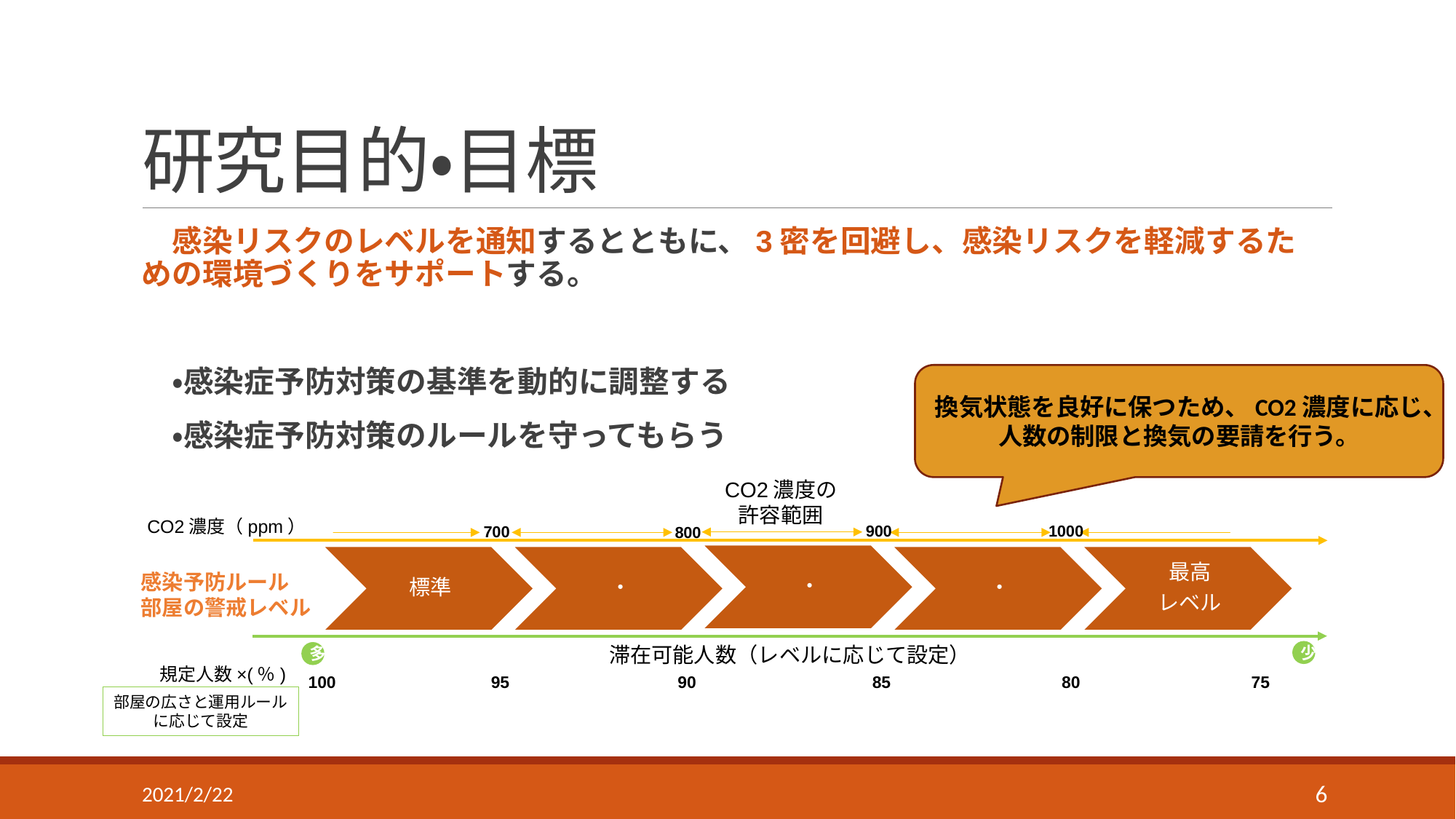

# 研究目的・目標
　感染リスクのレベルを通知するとともに、3密を回避し、感染リスクを軽減するための環境づくりをサポートする。

　・感染症予防対策の基準を動的に調整する
　・感染症予防対策のルールを守ってもらう

標準
・
・
・
最高
レベル
CO2濃度の
許容範囲
CO2濃度（ppm）
900
1000
700
800
感染予防ルール
部屋の警戒レベル
滞在可能人数（レベルに応じて設定）
少
多
部屋の広さと運用ルール
に応じて設定

規定人数×(％)
100
95
90
85
80
75
換気状態を良好に保つため、CO2濃度に応じ、
人数の制限と換気の要請を行う。
2021/2/22
6